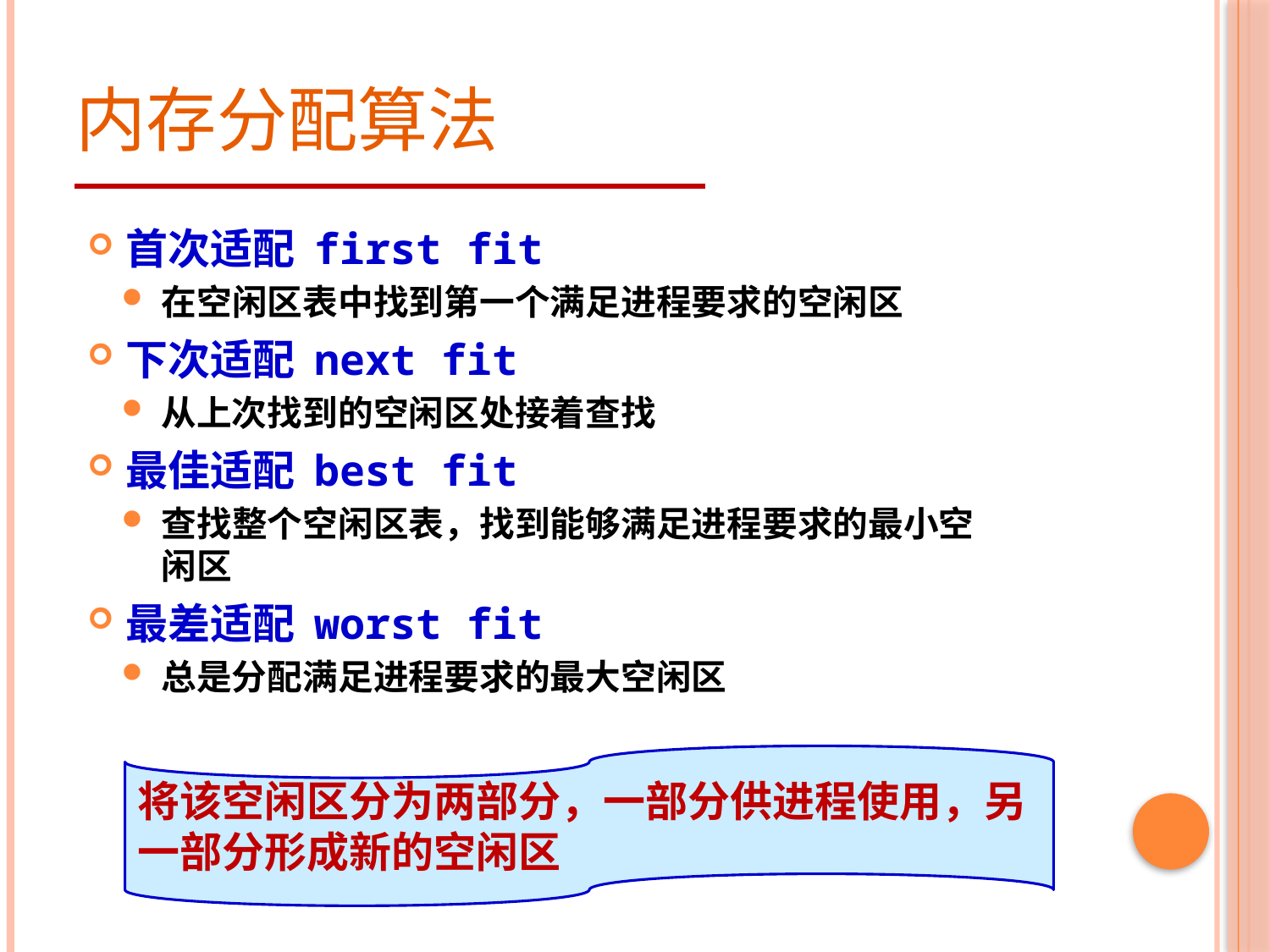

# 内存分配算法
首次适配 first fit
在空闲区表中找到第一个满足进程要求的空闲区
下次适配 next fit
从上次找到的空闲区处接着查找
最佳适配 best fit
查找整个空闲区表，找到能够满足进程要求的最小空闲区
最差适配 worst fit
总是分配满足进程要求的最大空闲区

将该空闲区分为两部分，一部分供进程使用，另一部分形成新的空闲区